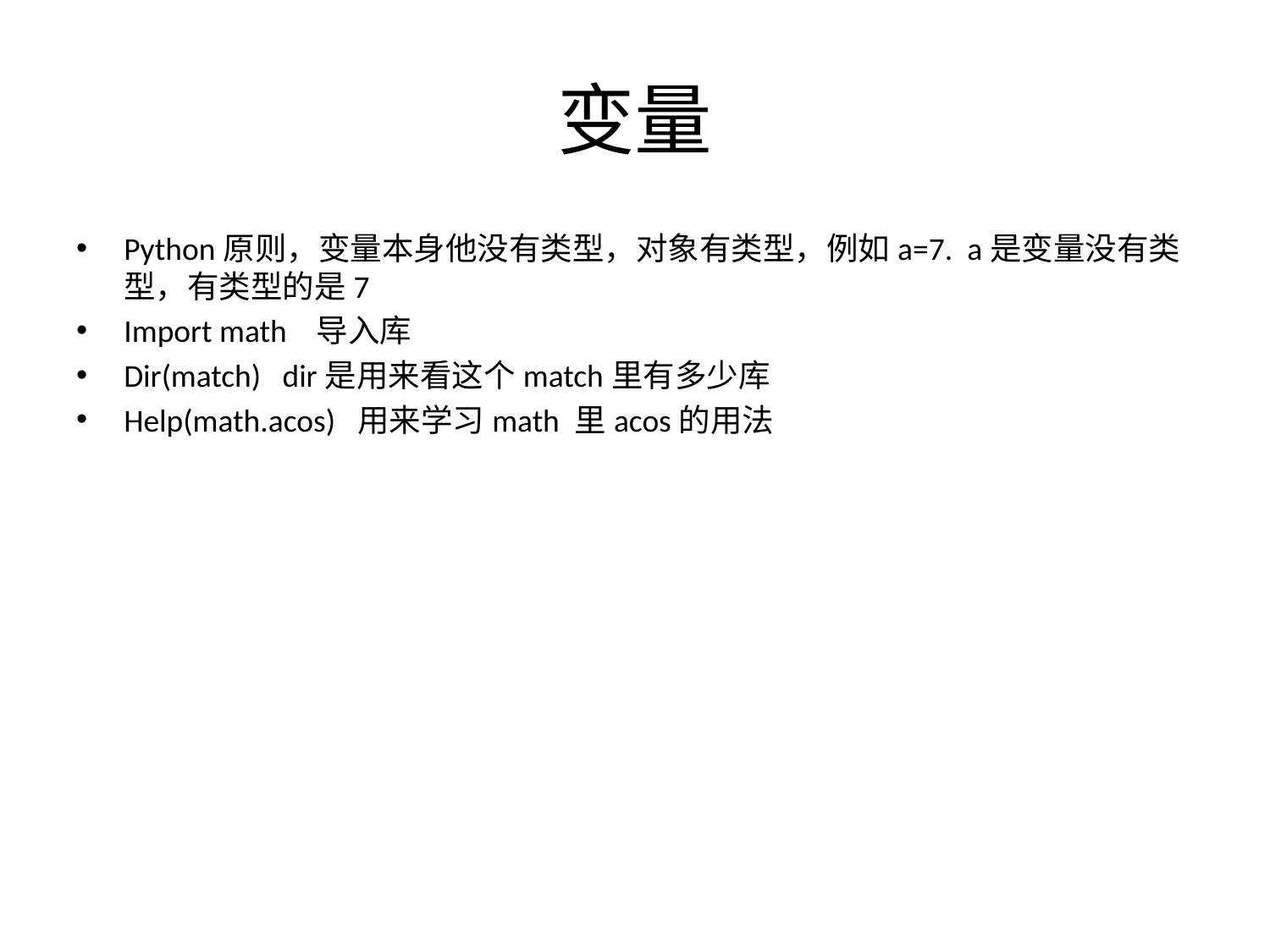

# 变量
Python原则，变量本身他没有类型，对象有类型，例如a=7.  a是变量没有类型，有类型的是7
Import math   导入库
Dir(match)   dir是用来看这个match里有多少库
Help(math.acos)  用来学习math 里acos的用法